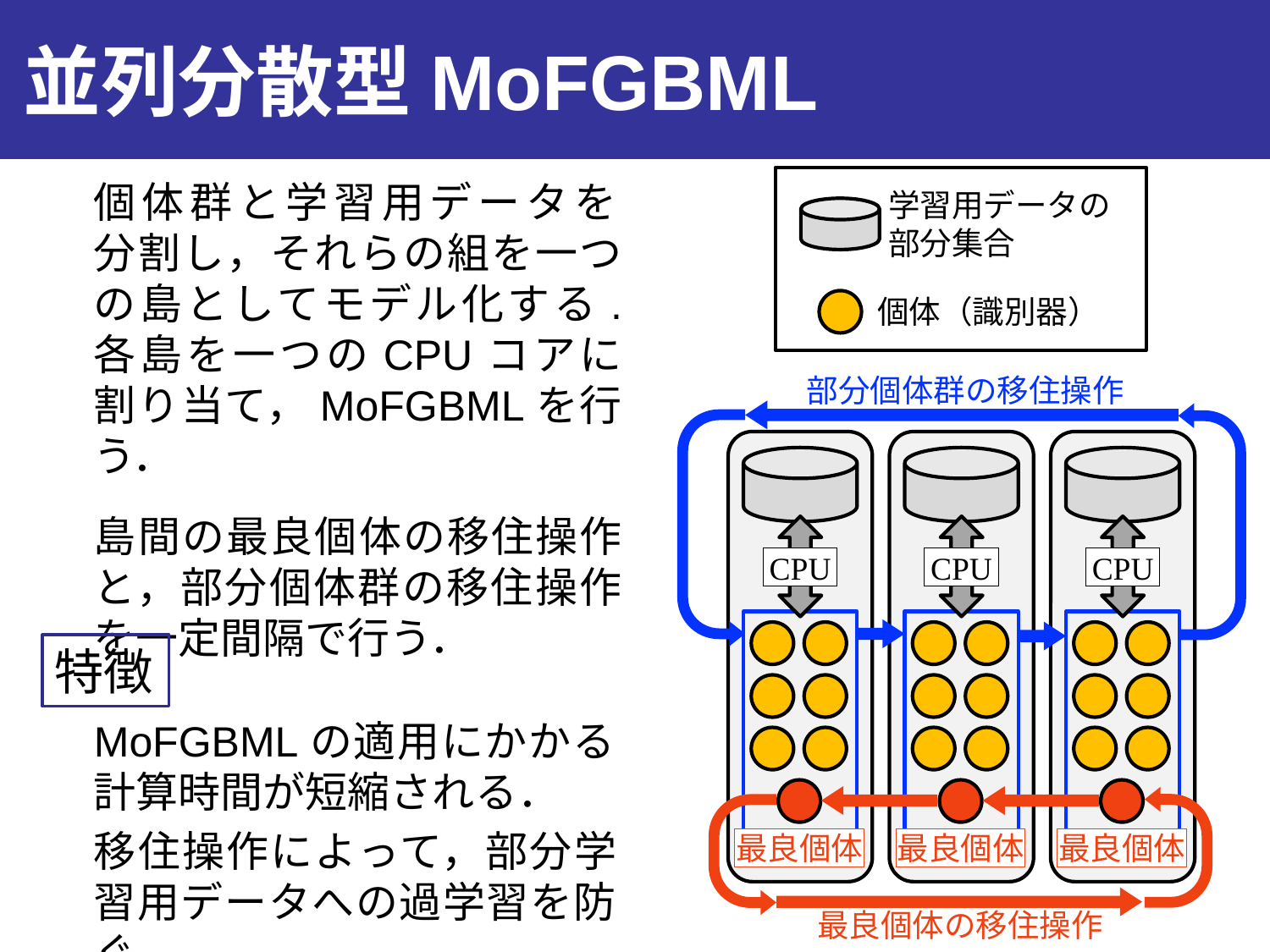

# 並列分散型MoFGBML

学習用データの
部分集合

個体（識別器）

個体群と学習用データを
分割し，それらの組を一つの島としてモデル化する.
各島を一つのCPUコアに割り当て，MoFGBMLを行う．

島間の最良個体の移住操作と，部分個体群の移住操作を一定間隔で行う．

部分個体群の移住操作

CPU

最良個体

CPU

最良個体

CPU

最良個体

最良個体の移住操作
特徴
MoFGBMLの適用にかかる
計算時間が短縮される．
移住操作によって，部分学習用データへの過学習を防ぐ．